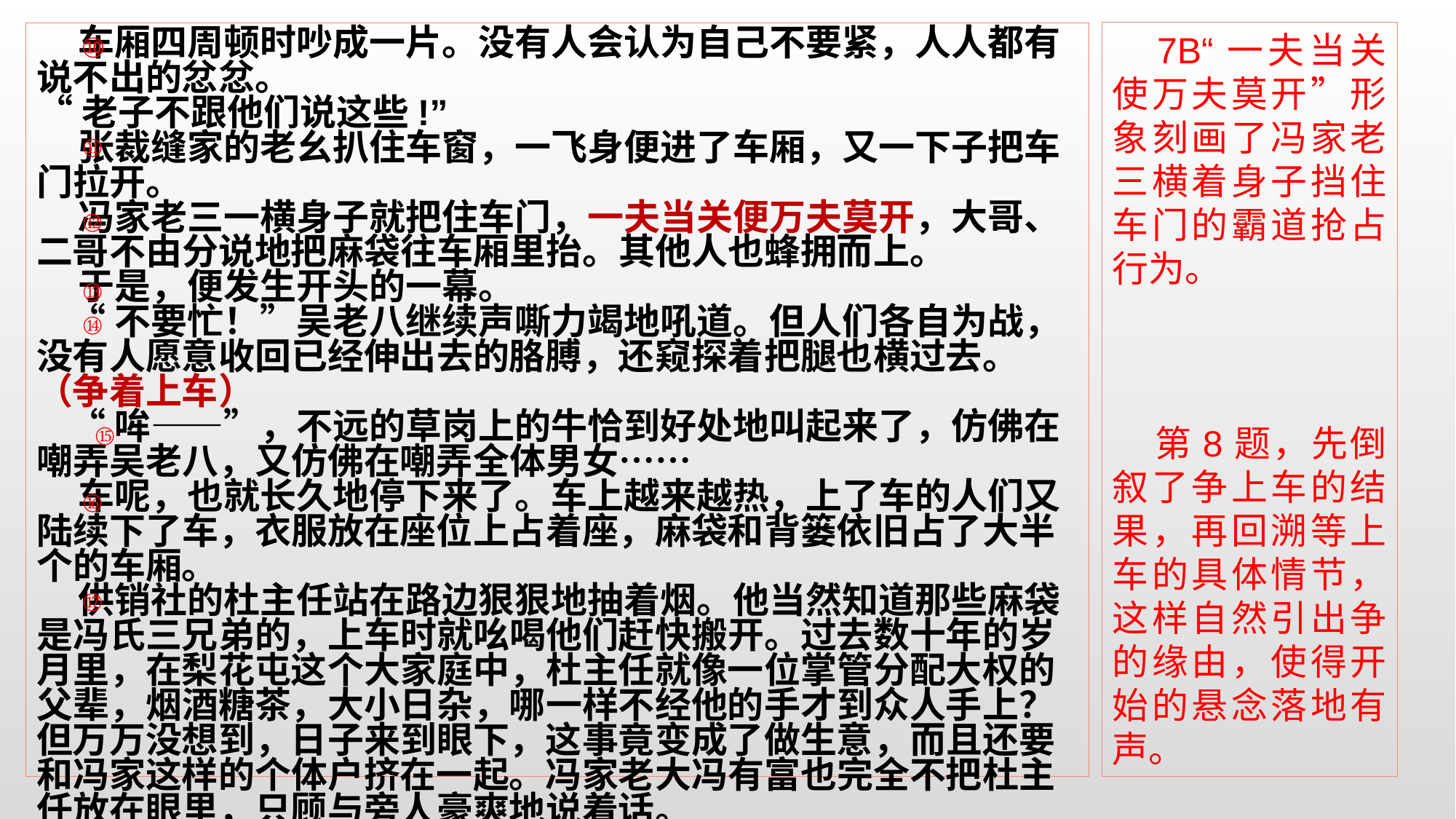

7B“一夫当关使万夫莫开”形象刻画了冯家老三横着身子挡住车门的霸道抢占行为。

   第8题，先倒叙了争上车的结果，再回溯等上车的具体情节，这样自然引出争的缘由，使得开始的悬念落地有声。

    车厢四周顿时吵成一片。没有人会认为自己不要紧，人人都有说不出的忿忿。
“老子不跟他们说这些!”
    张裁缝家的老幺扒住车窗，一飞身便进了车厢，又一下子把车门拉开。
    冯家老三一横身子就把住车门，一夫当关便万夫莫开，大哥、二哥不由分说地把麻袋往车厢里抬。其他人也蜂拥而上。
    于是，便发生开头的一幕。
    “不要忙！”吴老八继续声嘶力竭地吼道。但人们各自为战，没有人愿意收回已经伸出去的胳膊，还窥探着把腿也横过去。（争着上车）
    “哞——”，不远的草岗上的牛恰到好处地叫起来了，仿佛在嘲弄吴老八，又仿佛在嘲弄全体男女……
    车呢，也就长久地停下来了。车上越来越热，上了车的人们又陆续下了车，衣服放在座位上占着座，麻袋和背篓依旧占了大半个的车厢。
    供销社的杜主任站在路边狠狠地抽着烟。他当然知道那些麻袋是冯氏三兄弟的，上车时就吆喝他们赶快搬开。过去数十年的岁月里，在梨花屯这个大家庭中，杜主任就像一位掌管分配大权的父辈，烟酒糖茶，大小日杂，哪一样不经他的手才到众人手上？但万万没想到，日子来到眼下，这事竟变成了做生意，而且还要和冯家这样的个体户挤在一起。冯家老大冯有富也完全不把杜主任放在眼里，只顾与旁人豪爽地说着话。
⑩
⑪
⑫
⑬
⑭
⑮
⑯
⑰